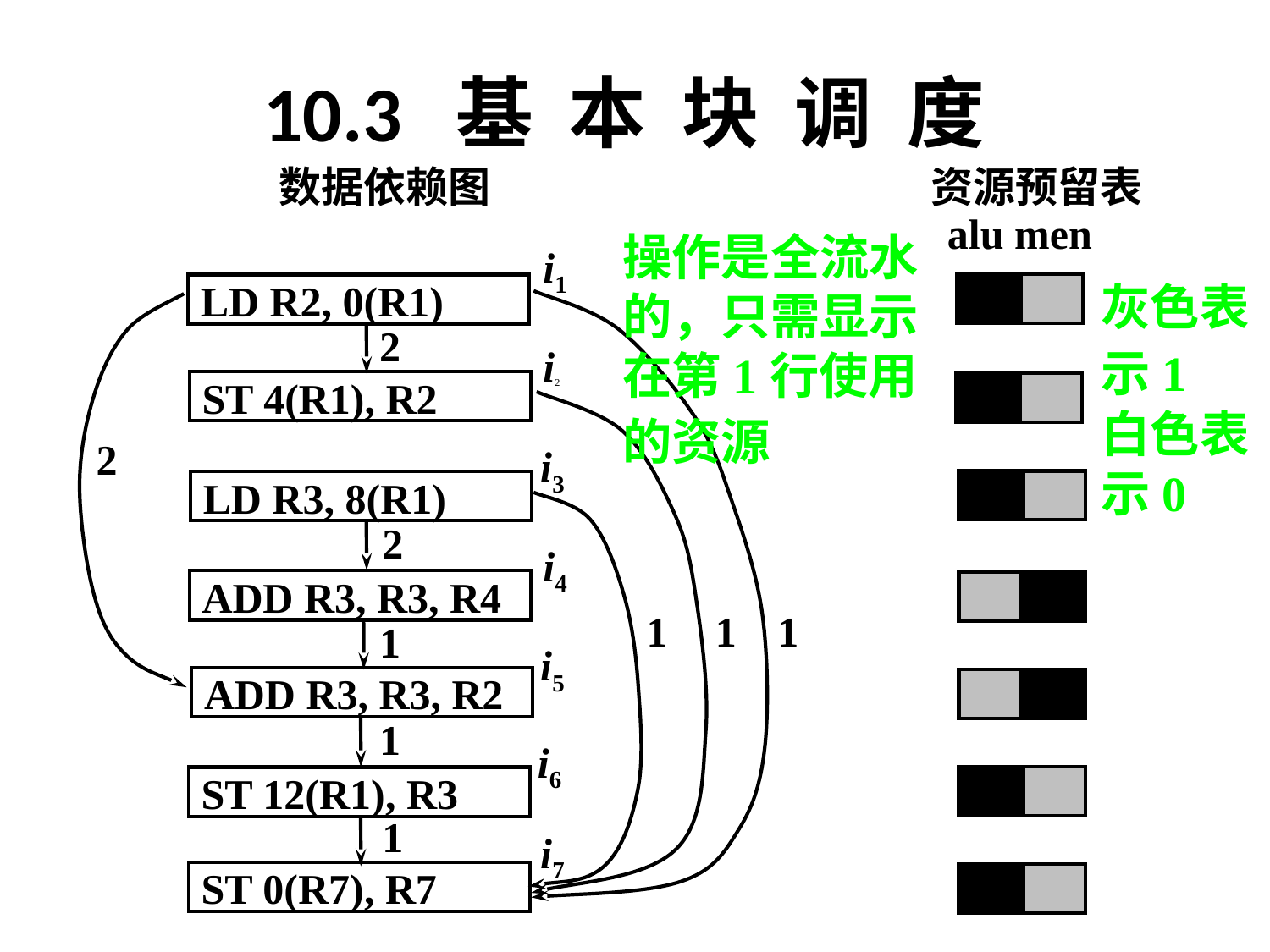

# 10.3  基  本  块  调  度
资源预留表
数据依赖图
alu men
i1

LD R2, 0(R1)

2

i2
ST 4(R1), R2

2
i3

LD R3, 8(R1)

2

i4
ADD R3, R3, R4

1
1
1
1

i5
ADD R3, R3, R2

1

i6

ST 12(R1), R3
1

i7
ST 0(R7), R7

操作是全流水
的，只需显示
在第1行使用
的资源

灰色表
示1
白色表
示0